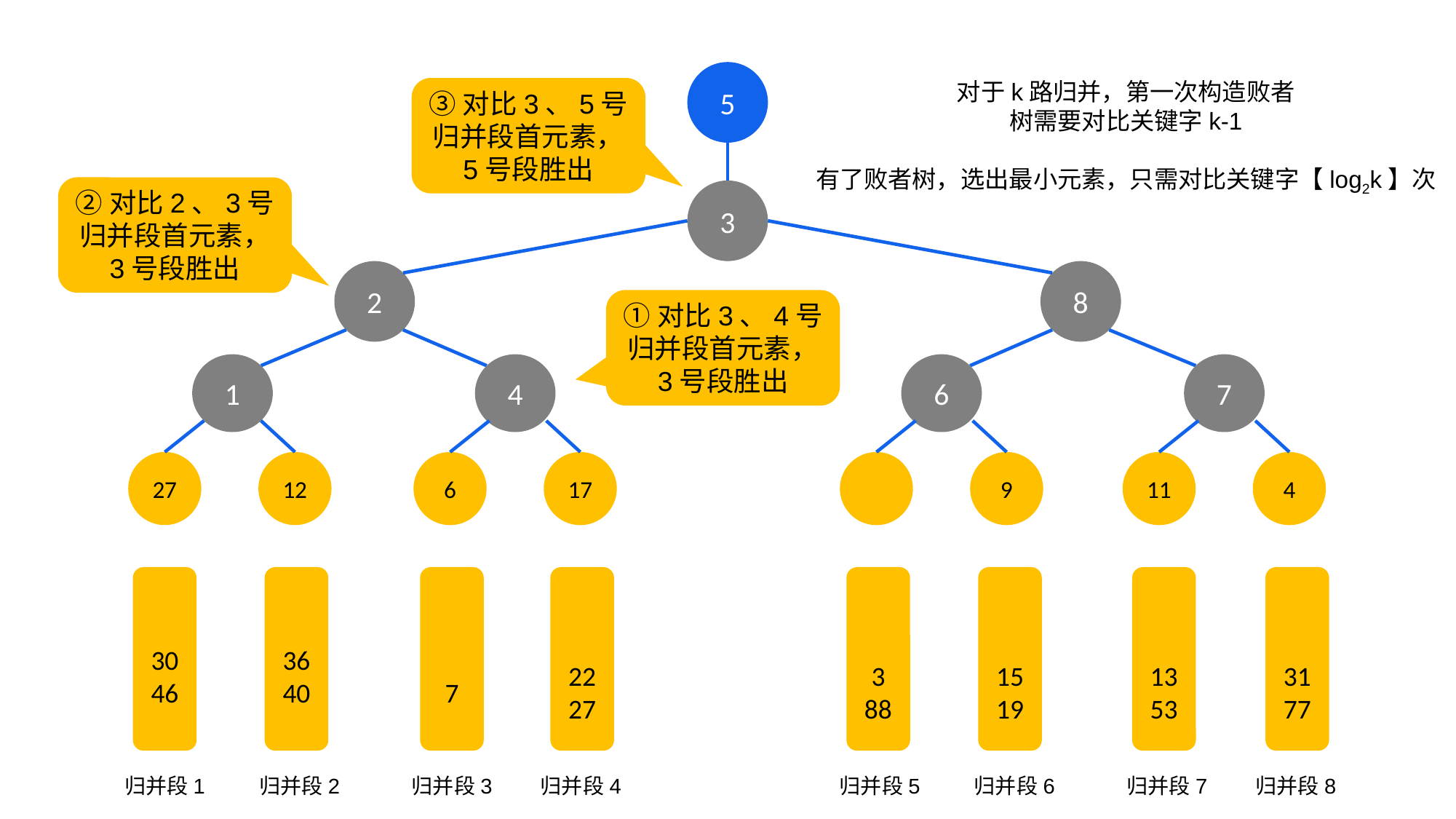

5
对于k路归并，第一次构造败者
树需要对比关键字k-1

有了败者树，选出最小元素，只需对比关键字【log2k】次
③对比3、5号
归并段首元素，
5号段胜出
②对比2、3号
归并段首元素，
3号段胜出
3
2
8
①对比3、4号
归并段首元素，
3号段胜出
1
4
6
7
27
12
6
17

9
11
4

30
46

3640

7

22
27

3
88

15
19

13
53

31
77
归并段1
归并段2
归并段3
归并段4
归并段5
归并段6
归并段7
归并段8